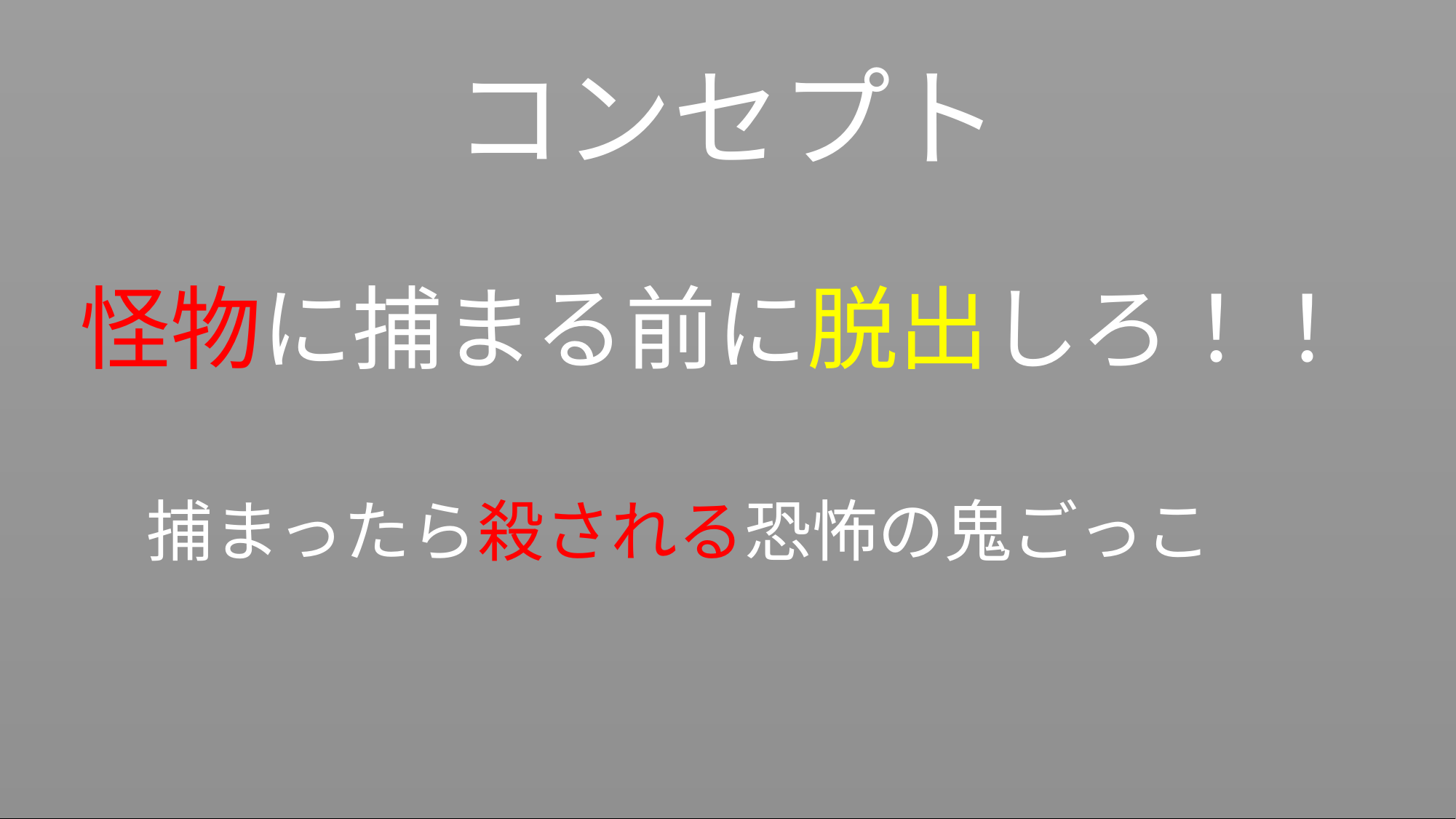

# コンセプト

怪物に捕まる前に脱出しろ！！

　捕まったら殺される恐怖の鬼ごっこ